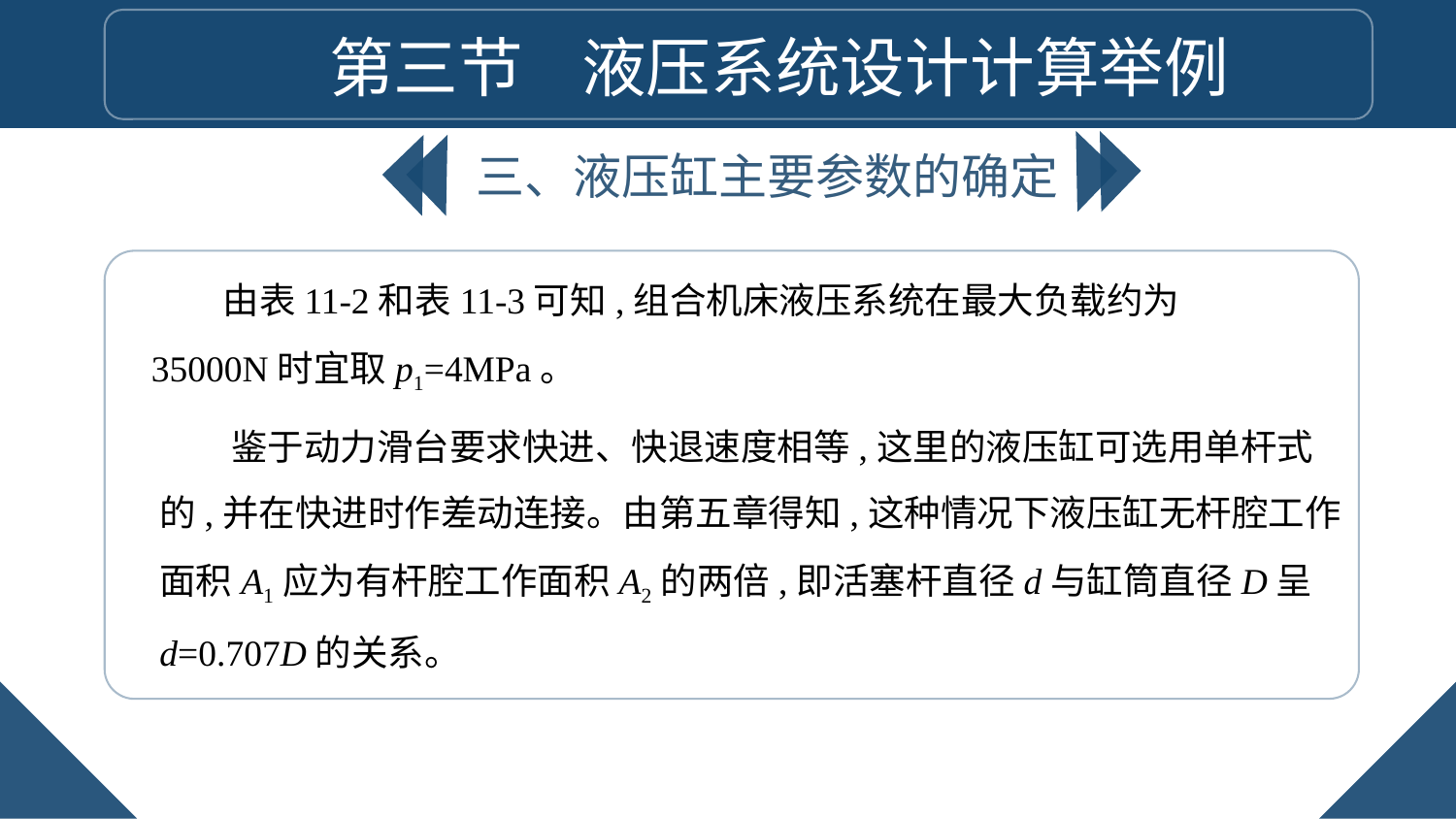

第三节    液压系统设计计算举例

三、液压缸主要参数的确定

由表11-2和表11-3可知,组合机床液压系统在最大负载约为35000N时宜取p1=4MPa。

鉴于动力滑台要求快进、快退速度相等,这里的液压缸可选用单杆式的,并在快进时作差动连接。由第五章得知,这种情况下液压缸无杆腔工作面积A1应为有杆腔工作面积A2的两倍,即活塞杆直径d与缸筒直径D呈d=0.707D的关系。